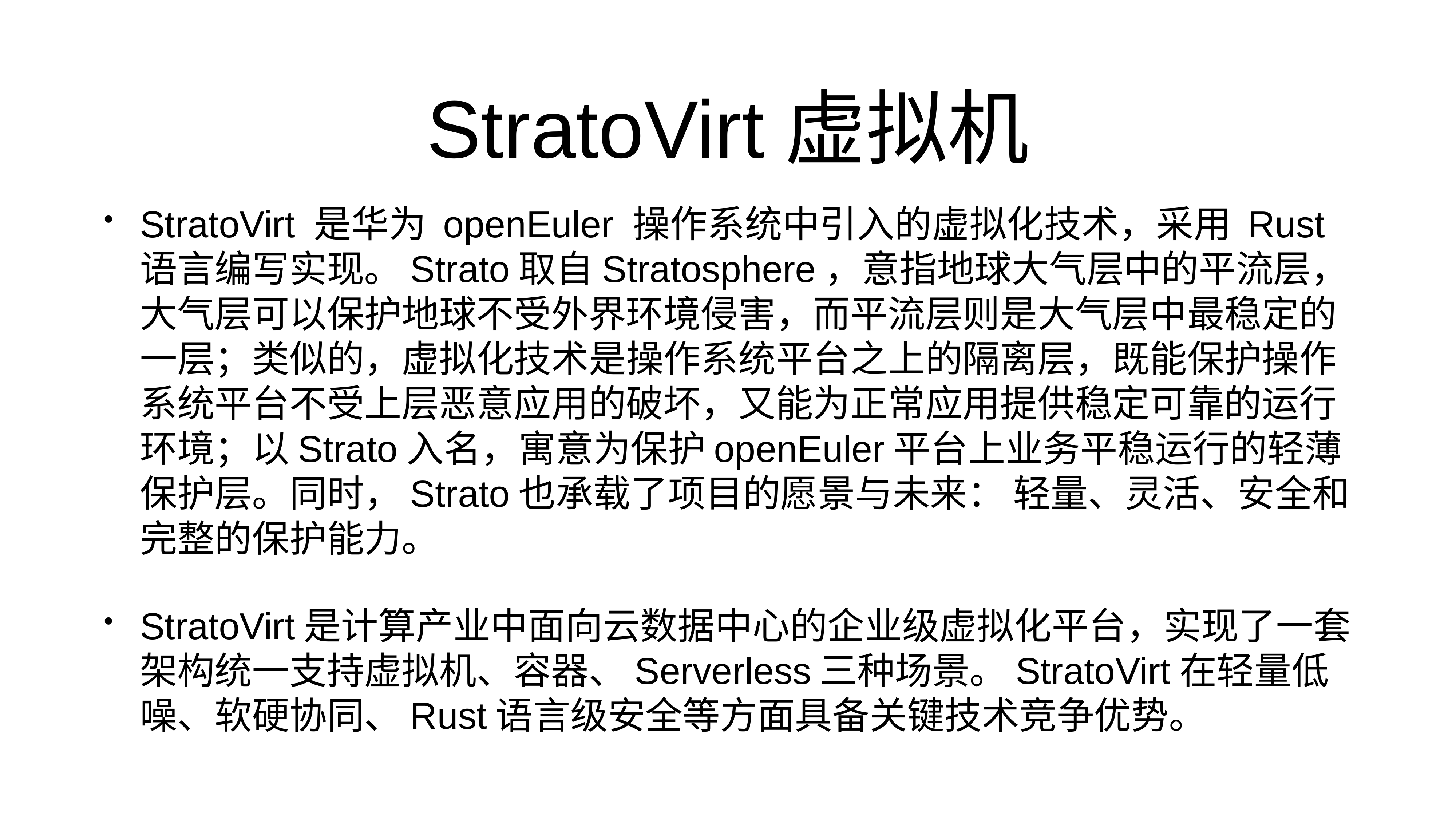

# StratoVirt虚拟机
StratoVirt 是华为 openEuler 操作系统中引入的虚拟化技术，采用 Rust 语言编写实现。Strato取自Stratosphere，意指地球大气层中的平流层，大气层可以保护地球不受外界环境侵害，而平流层则是大气层中最稳定的一层；类似的，虚拟化技术是操作系统平台之上的隔离层，既能保护操作系统平台不受上层恶意应用的破坏，又能为正常应用提供稳定可靠的运行环境；以Strato入名，寓意为保护openEuler平台上业务平稳运行的轻薄保护层。同时，Strato也承载了项目的愿景与未来： 轻量、灵活、安全和完整的保护能力。
StratoVirt是计算产业中面向云数据中心的企业级虚拟化平台，实现了一套架构统一支持虚拟机、容器、Serverless三种场景。StratoVirt在轻量低噪、软硬协同、Rust语言级安全等方面具备关键技术竞争优势。